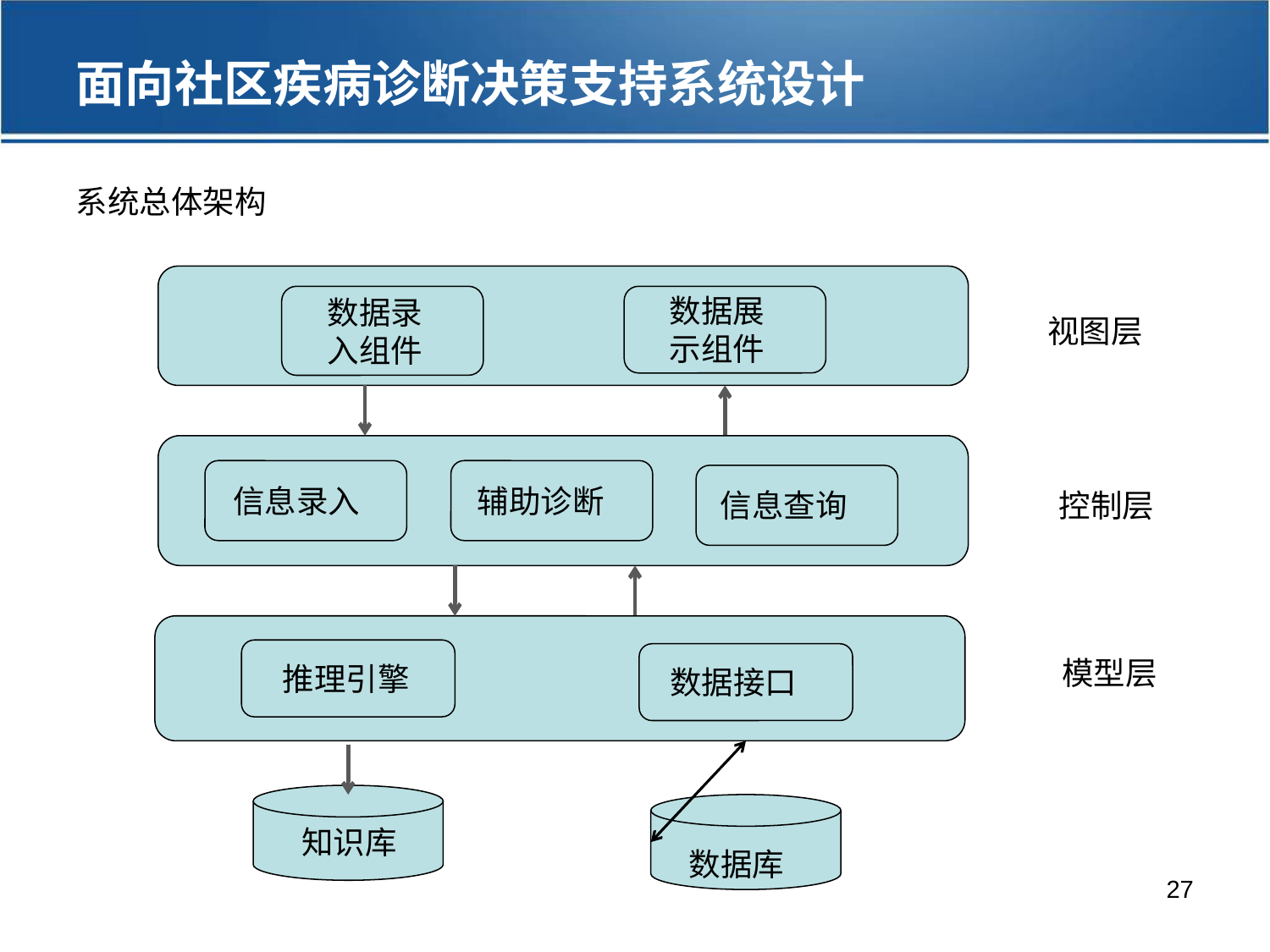

面向社区疾病诊断决策支持系统设计
系统总体架构

数据展示组件

数据录入组件
视图层

信息录入
辅助诊断
信息查询
控制层

模型层
推理引擎
数据接口

知识库
数据库
27